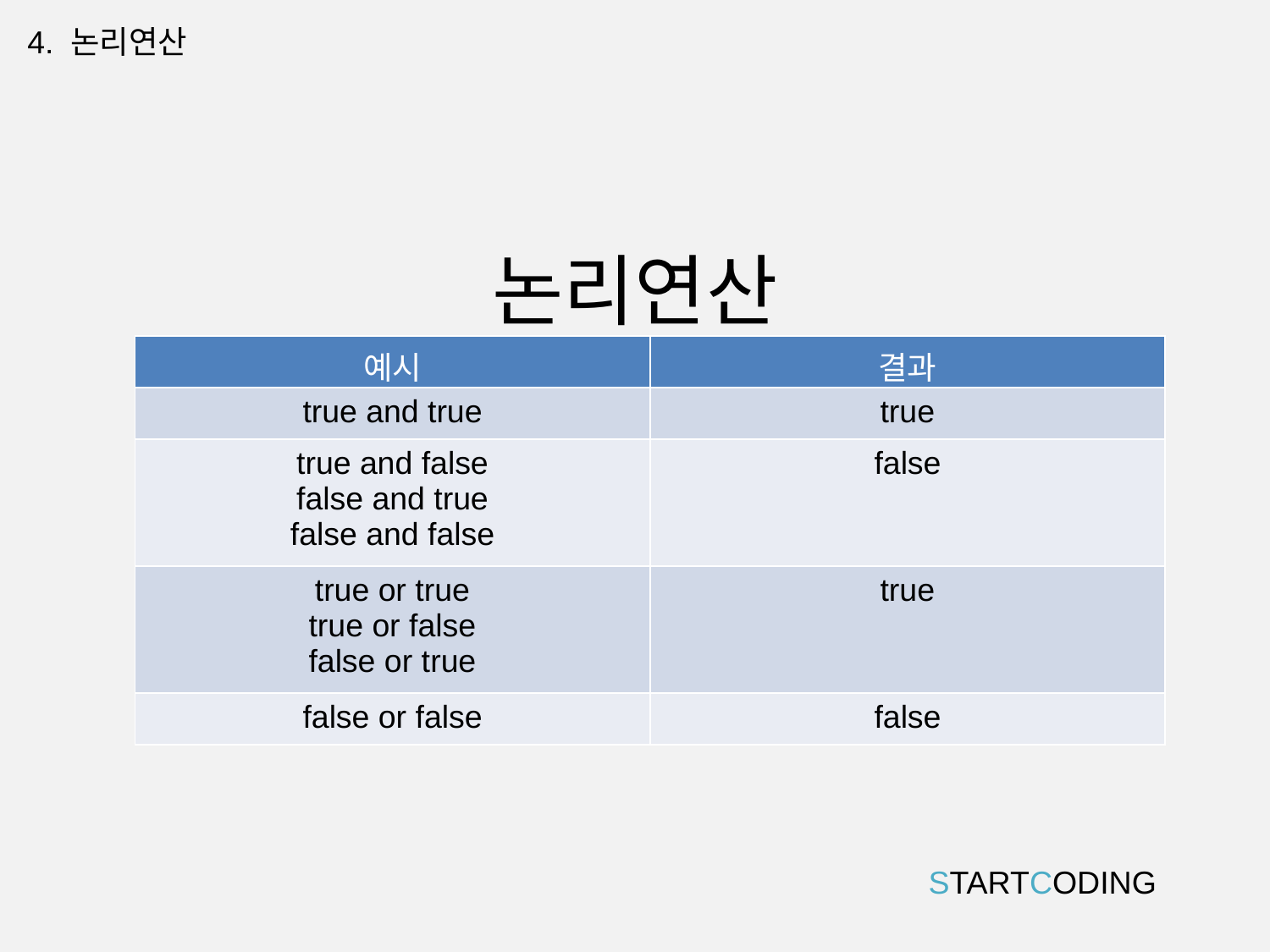

4. 논리연산
# 논리연산
| 예시 | 결과 |
| --- | --- |
| true and true | true |
| true and false false and true false and false | false |
| true or true true or false false or true | true |
| false or false | false |
STARTCODING